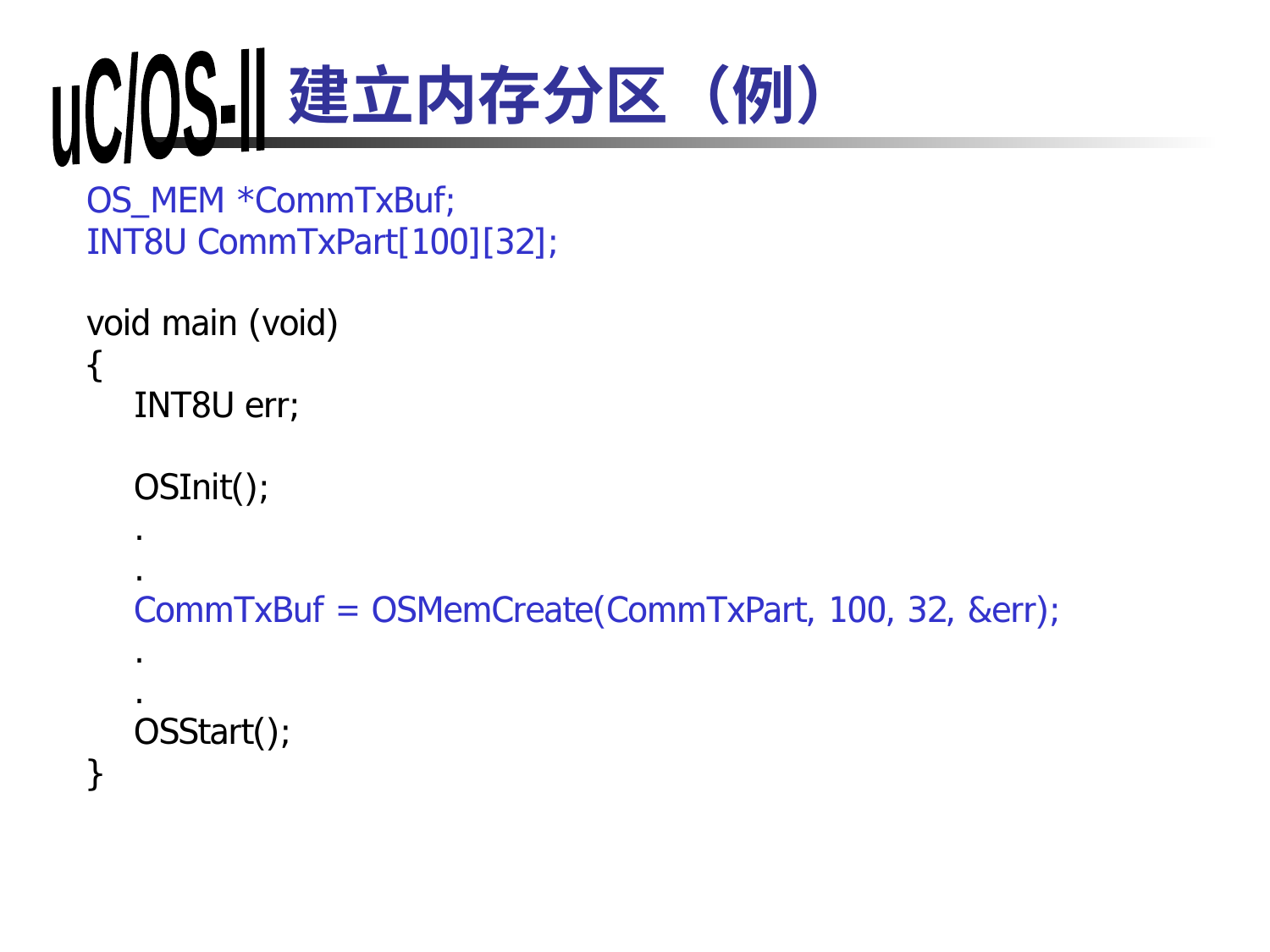

# 建立内存分区（例）
OS_MEM *CommTxBuf;
INT8U CommTxPart[100][32];

void main (void)
{
	INT8U err;

	OSInit();
	.
	.
	CommTxBuf = OSMemCreate(CommTxPart, 100, 32, &err);
	.
	.
	OSStart();
}